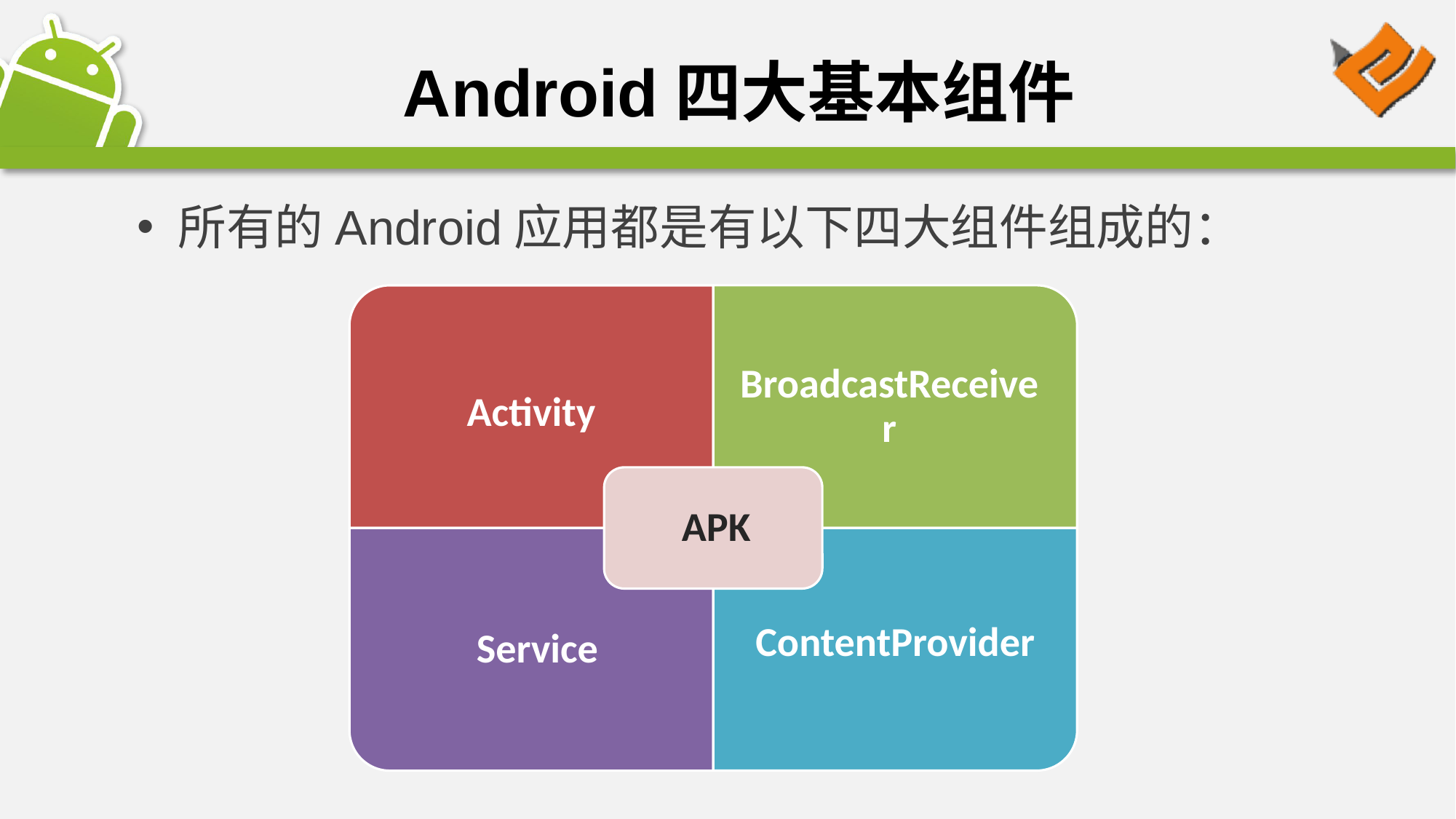

# Android四大基本组件
所有的Android应用都是有以下四大组件组成的：
Activity
BroadcastReceiver
Service
ContentProvider
APK